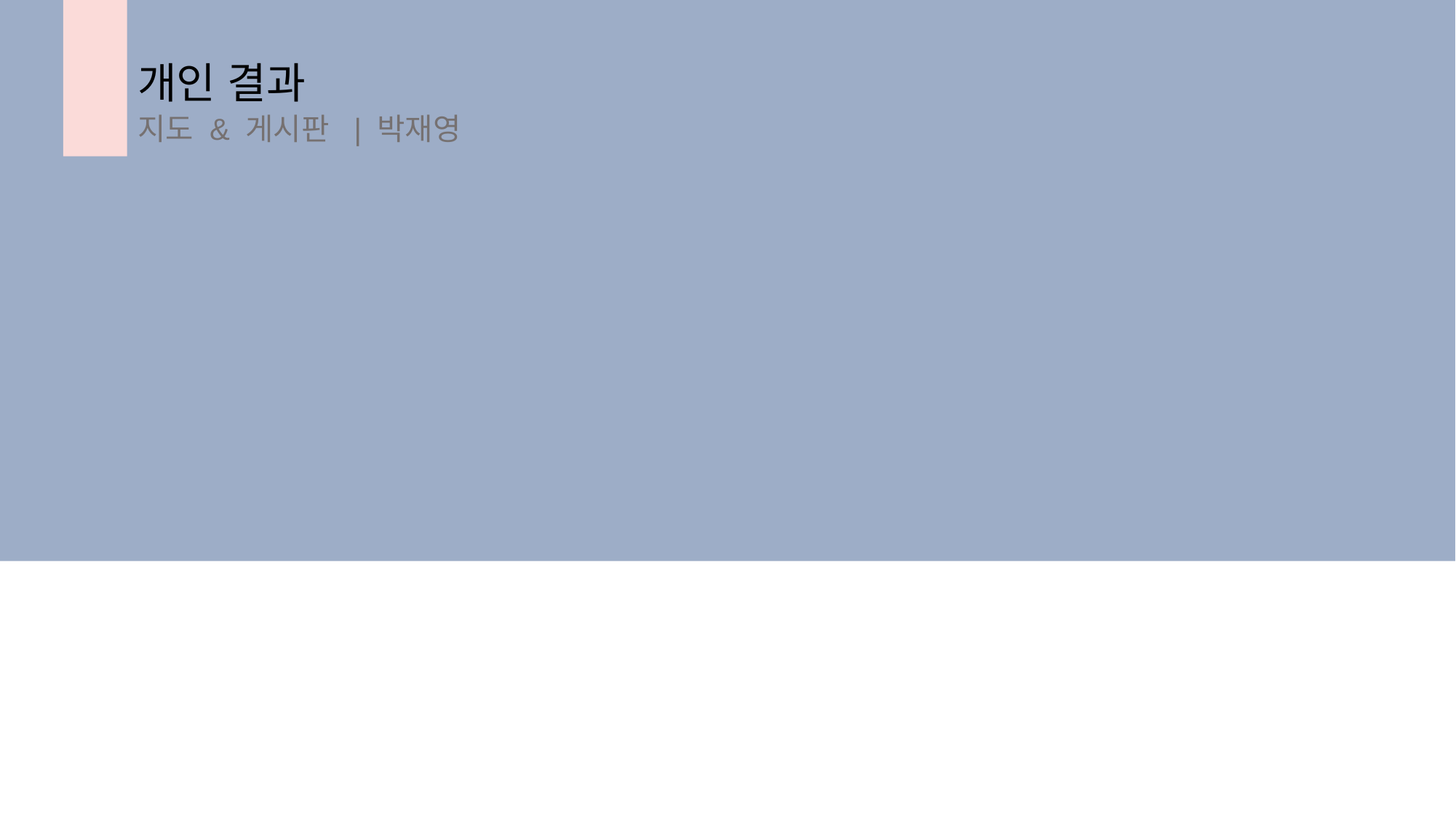

개인 결과
지도 & 게시판  | 박재영